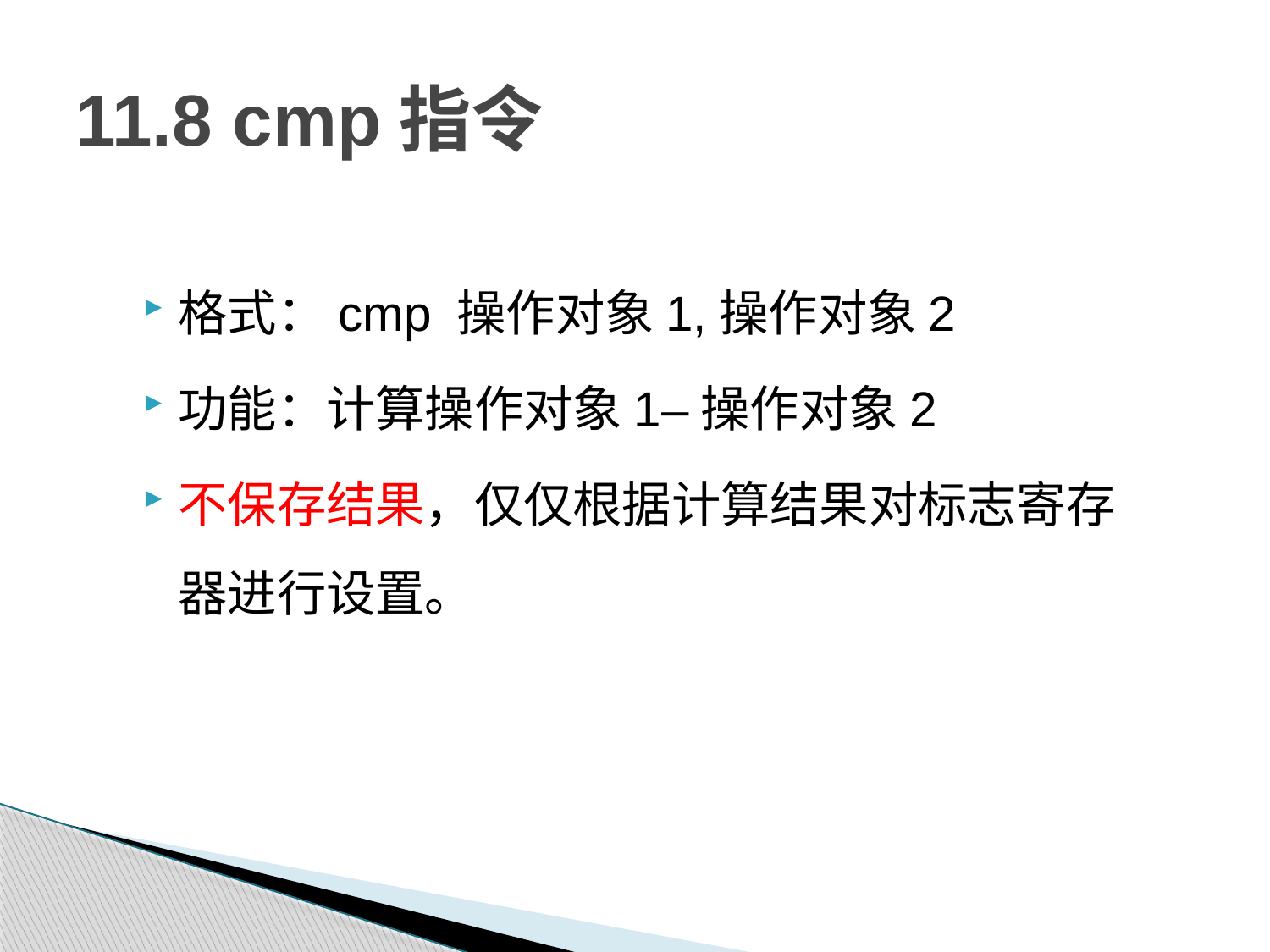

# 11.8 cmp指令
格式：cmp 操作对象1,操作对象2
功能：计算操作对象1–操作对象2
不保存结果，仅仅根据计算结果对标志寄存器进行设置。